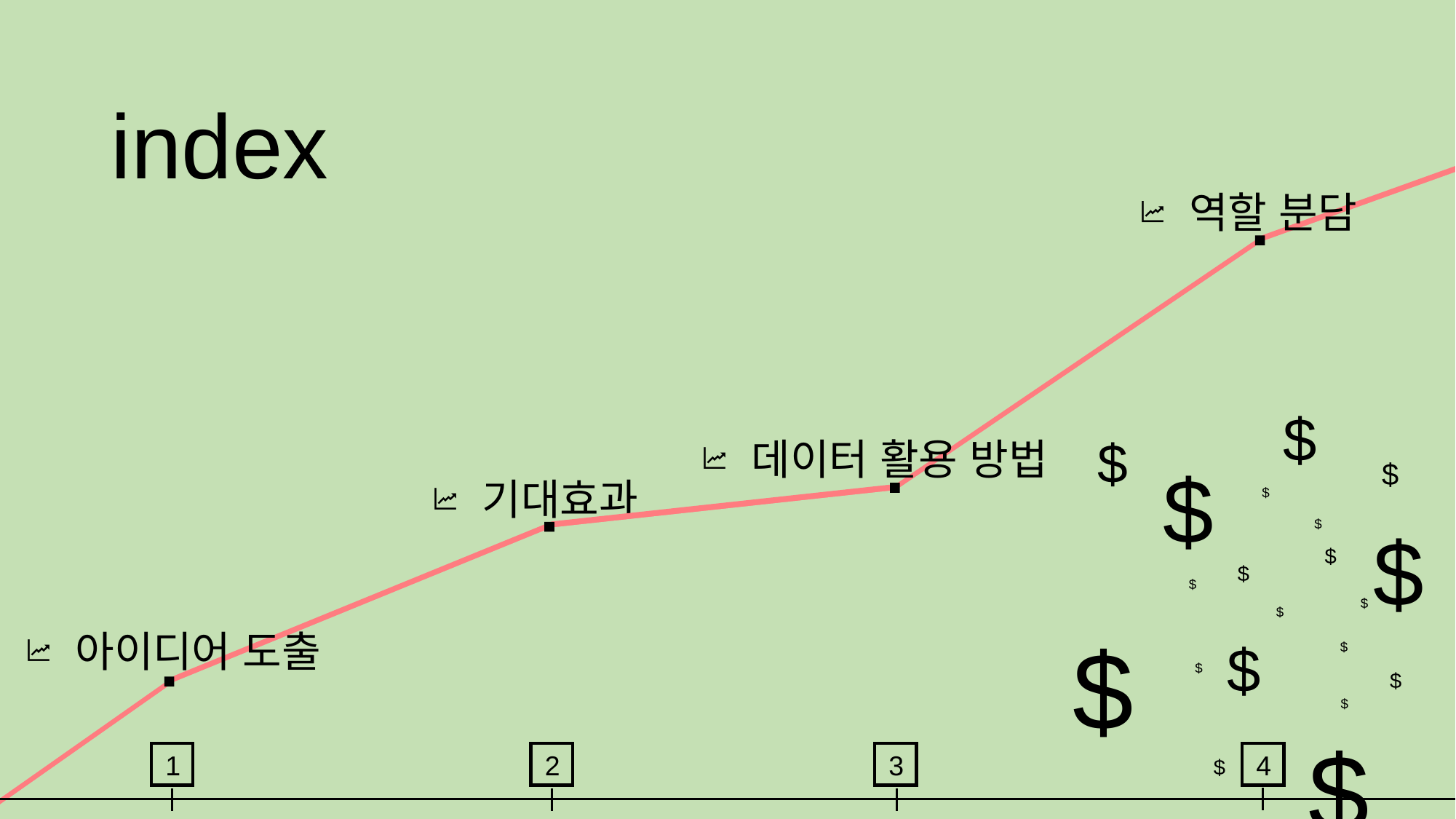

# index
 역할 분담

 데이터 활용 방법
$
$
$
$
$
$
$
$
$
$
$
$
$
$
$
$
$
$
$
$
$
$
 기대효과

 아이디어 도출

1

2

3

4